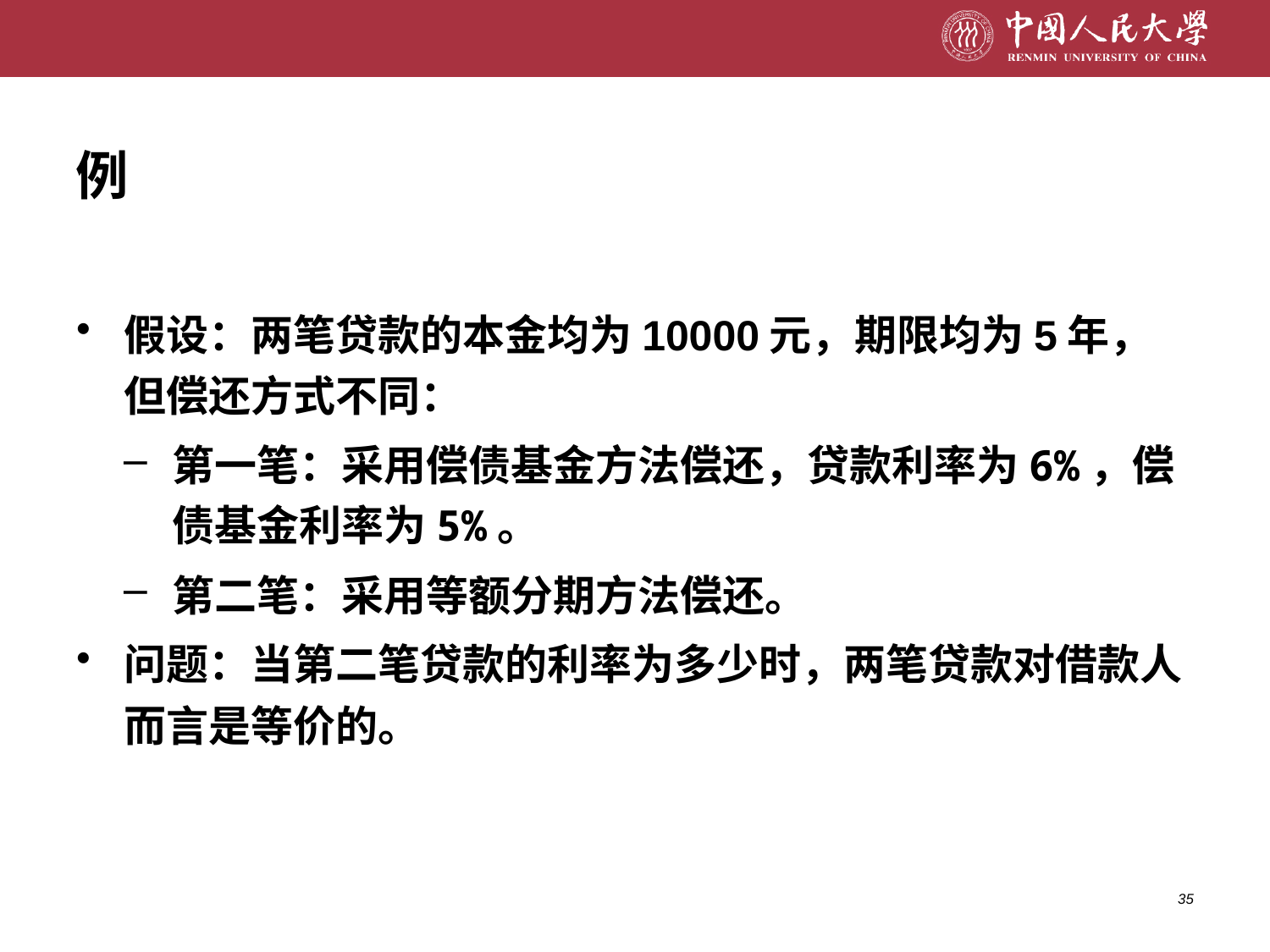

# 例
假设：两笔贷款的本金均为10000元，期限均为5年，但偿还方式不同：
第一笔：采用偿债基金方法偿还，贷款利率为6%，偿债基金利率为5%。
第二笔：采用等额分期方法偿还。
问题：当第二笔贷款的利率为多少时，两笔贷款对借款人而言是等价的。
35